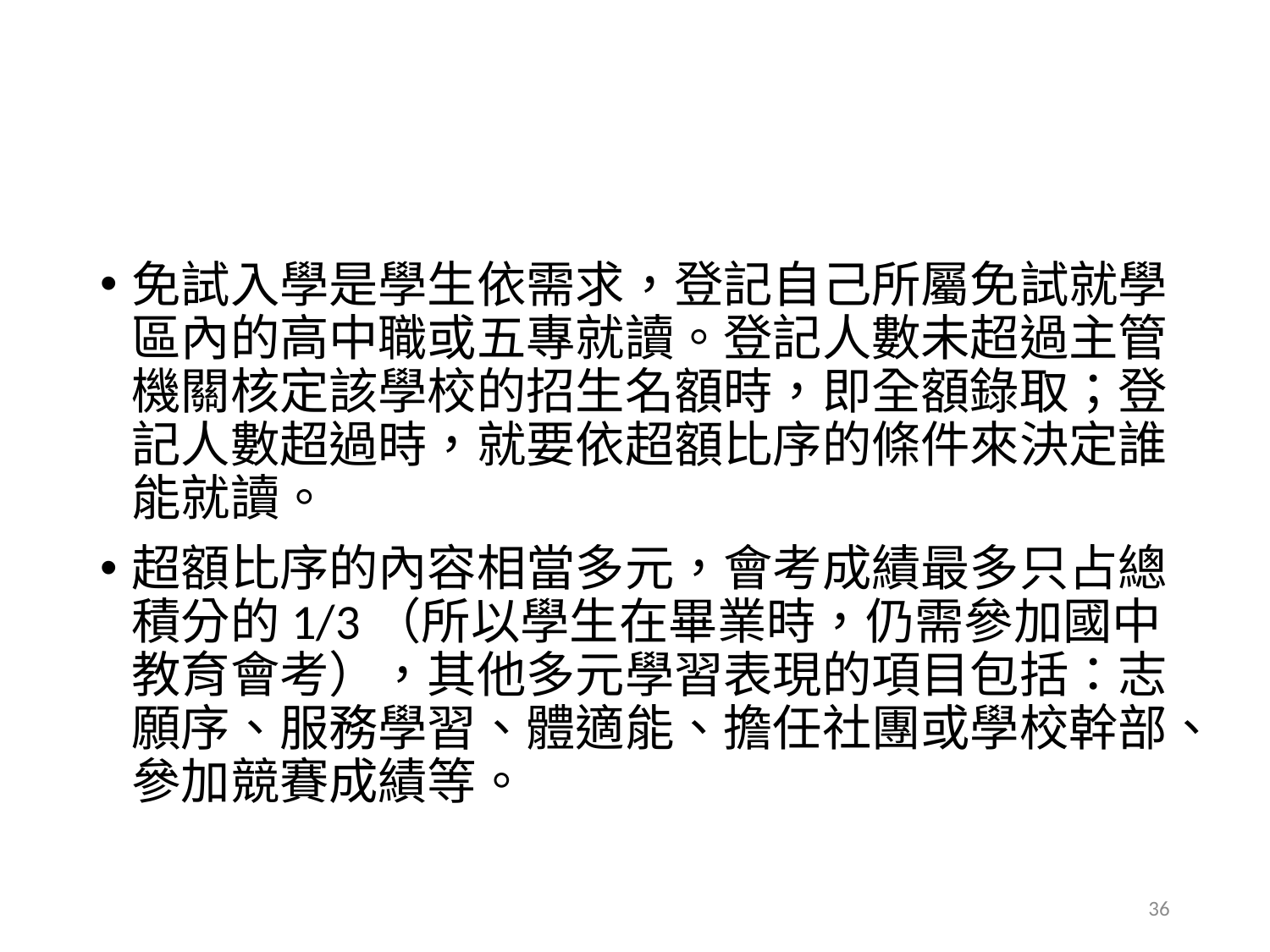

#
免試入學是學生依需求，登記自己所屬免試就學區內的高中職或五專就讀。登記人數未超過主管機關核定該學校的招生名額時，即全額錄取；登記人數超過時，就要依超額比序的條件來決定誰能就讀。
超額比序的內容相當多元，會考成績最多只占總積分的1/3（所以學生在畢業時，仍需參加國中教育會考），其他多元學習表現的項目包括：志願序、服務學習、體適能、擔任社團或學校幹部、參加競賽成績等。

36